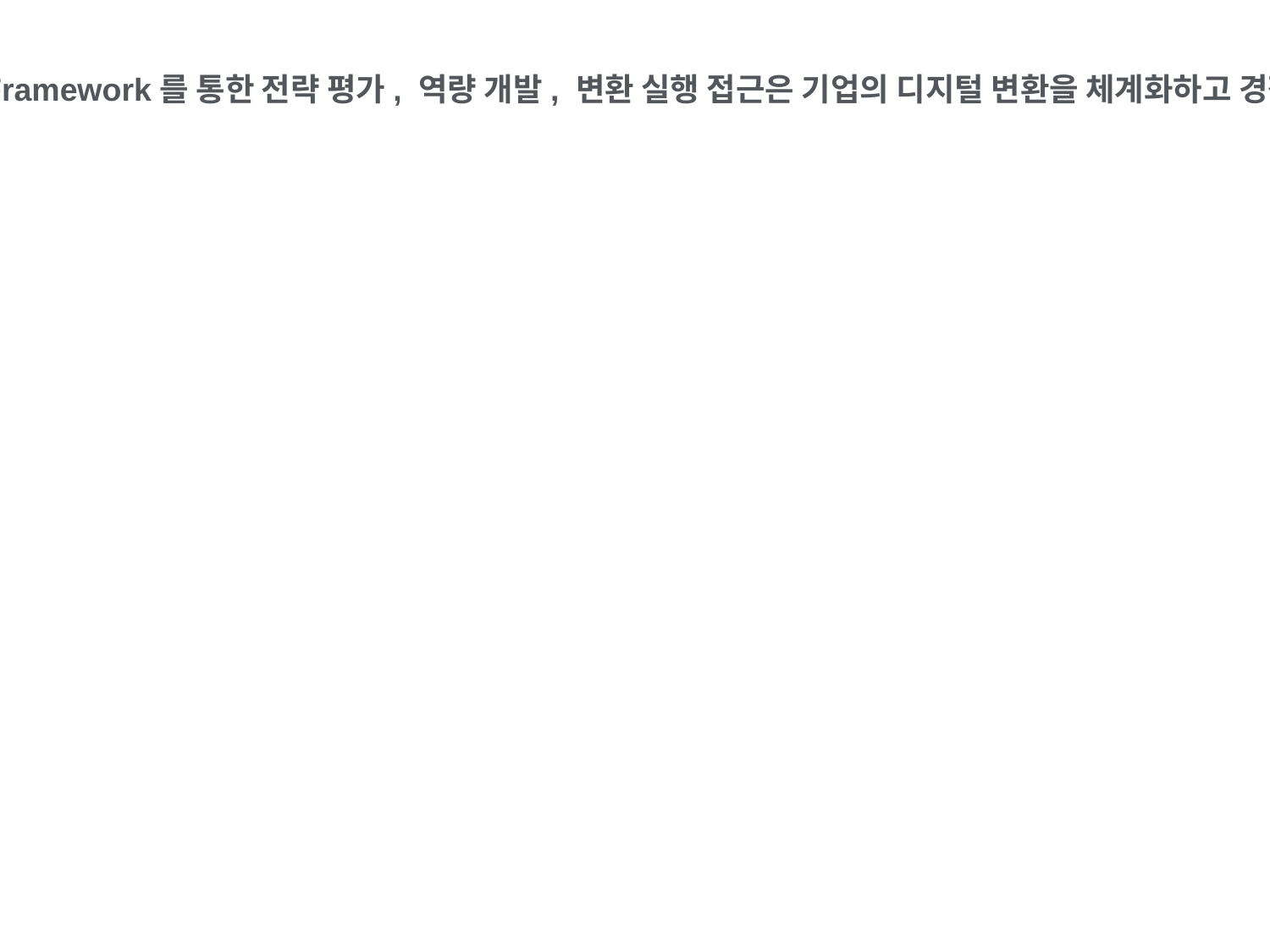

McKinsey Digital Excellence Framework를 통한 전략 평가, 역량 개발, 변환 실행 접근은 기업의 디지털 변환을 체계화하고 경쟁 우위를 확보하는 데 필수적이다.